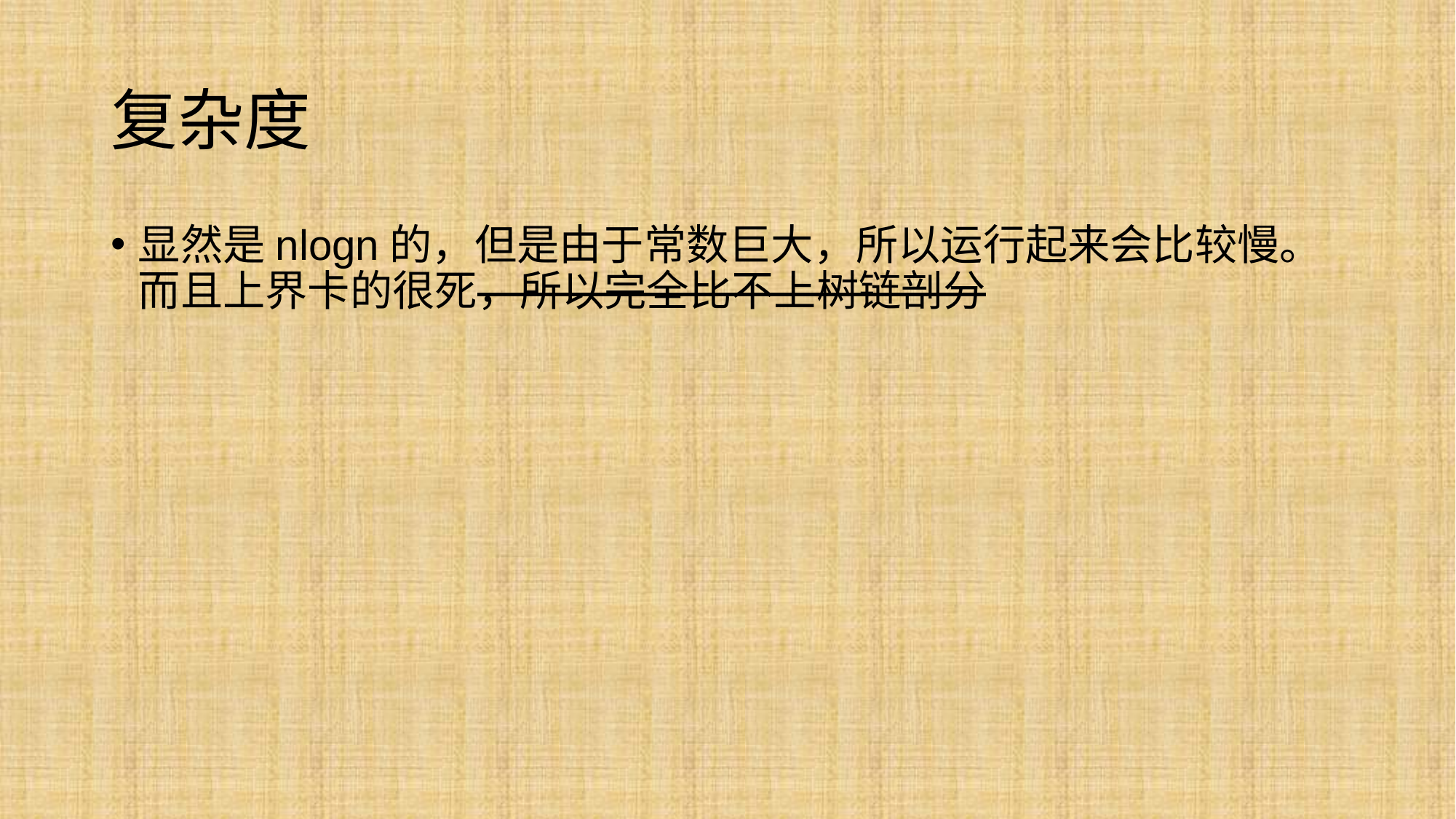

# 复杂度
显然是nlogn的，但是由于常数巨大，所以运行起来会比较慢。而且上界卡的很死，所以完全比不上树链剖分